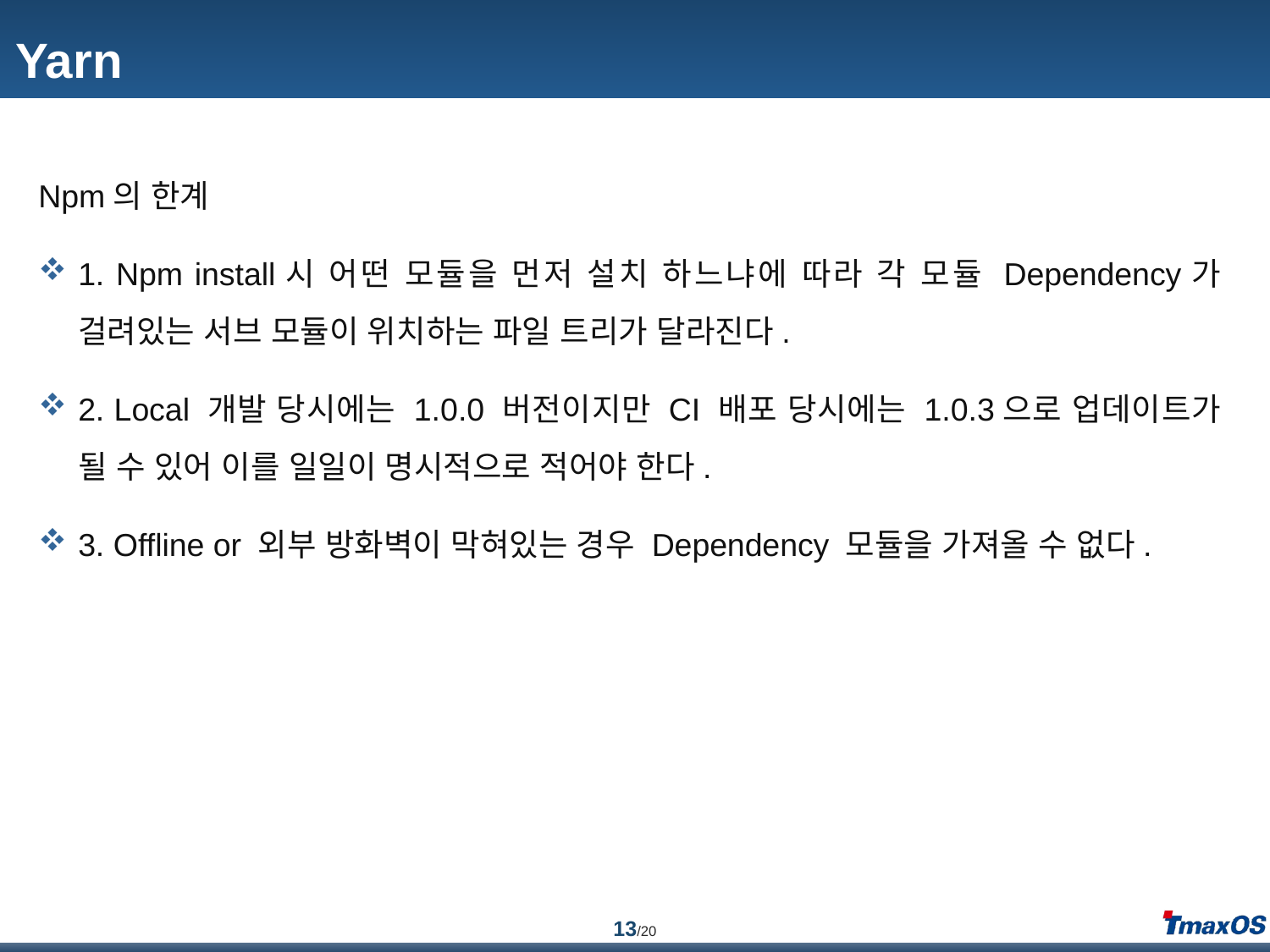

Yarn
Npm의 한계
1. Npm install시 어떤 모듈을 먼저 설치 하느냐에 따라 각 모듈 Dependency가 걸려있는 서브 모듈이 위치하는 파일 트리가 달라진다.
2. Local 개발 당시에는 1.0.0 버전이지만 CI 배포 당시에는 1.0.3으로 업데이트가 될 수 있어 이를 일일이 명시적으로 적어야 한다.
3. Offline or 외부 방화벽이 막혀있는 경우 Dependency 모듈을 가져올 수 없다.